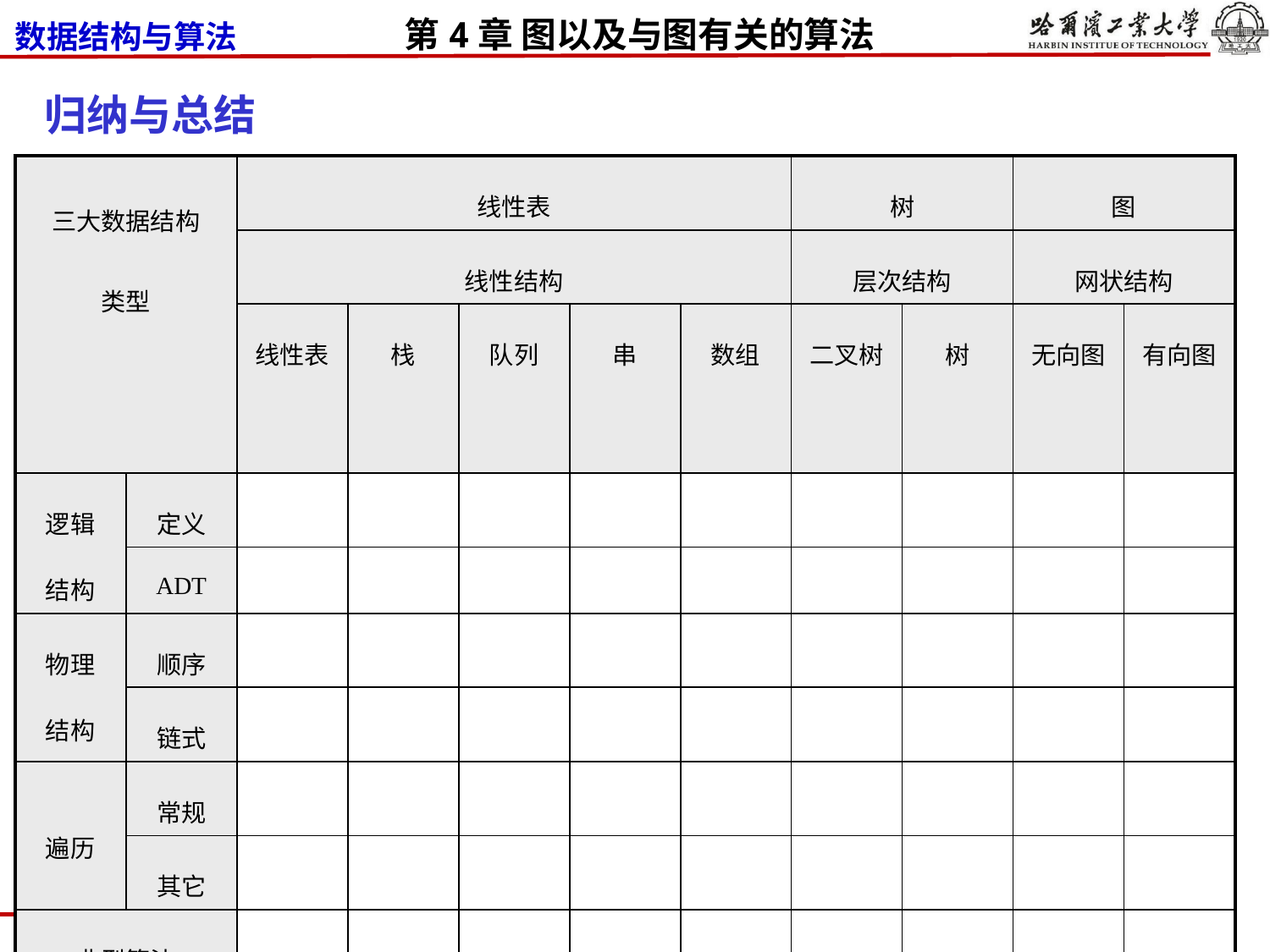

归纳与总结
| 三大数据结构 类型 |  | 线性表 |  |  |  |  | 树 |  | 图 |  |
| --- | --- | --- | --- | --- | --- | --- | --- | --- | --- | --- |
|  |  | 线性结构 |  |  |  |  | 层次结构 |  | 网状结构 |  |
|  |  | 线性表 | 栈 | 队列 | 串 | 数组 | 二叉树 | 树 | 无向图 | 有向图 |
| 逻辑 结构 | 定义 |  |  |  |  |  |  |  |  |  |
|  | ADT |  |  |  |  |  |  |  |  |  |
| 物理 结构 | 顺序 |  |  |  |  |  |  |  |  |  |
|  | 链式 |  |  |  |  |  |  |  |  |  |
| 遍历 | 常规 |  |  |  |  |  |  |  |  |  |
|  | 其它 |  |  |  |  |  |  |  |  |  |
| 典型算法 |  |  |  |  |  |  |  |  |  |  |
| 其它 |  |  |  |  |  |  |  |  |  |  |
| … … |  |  |  |  |  |  |  |  |  |  |